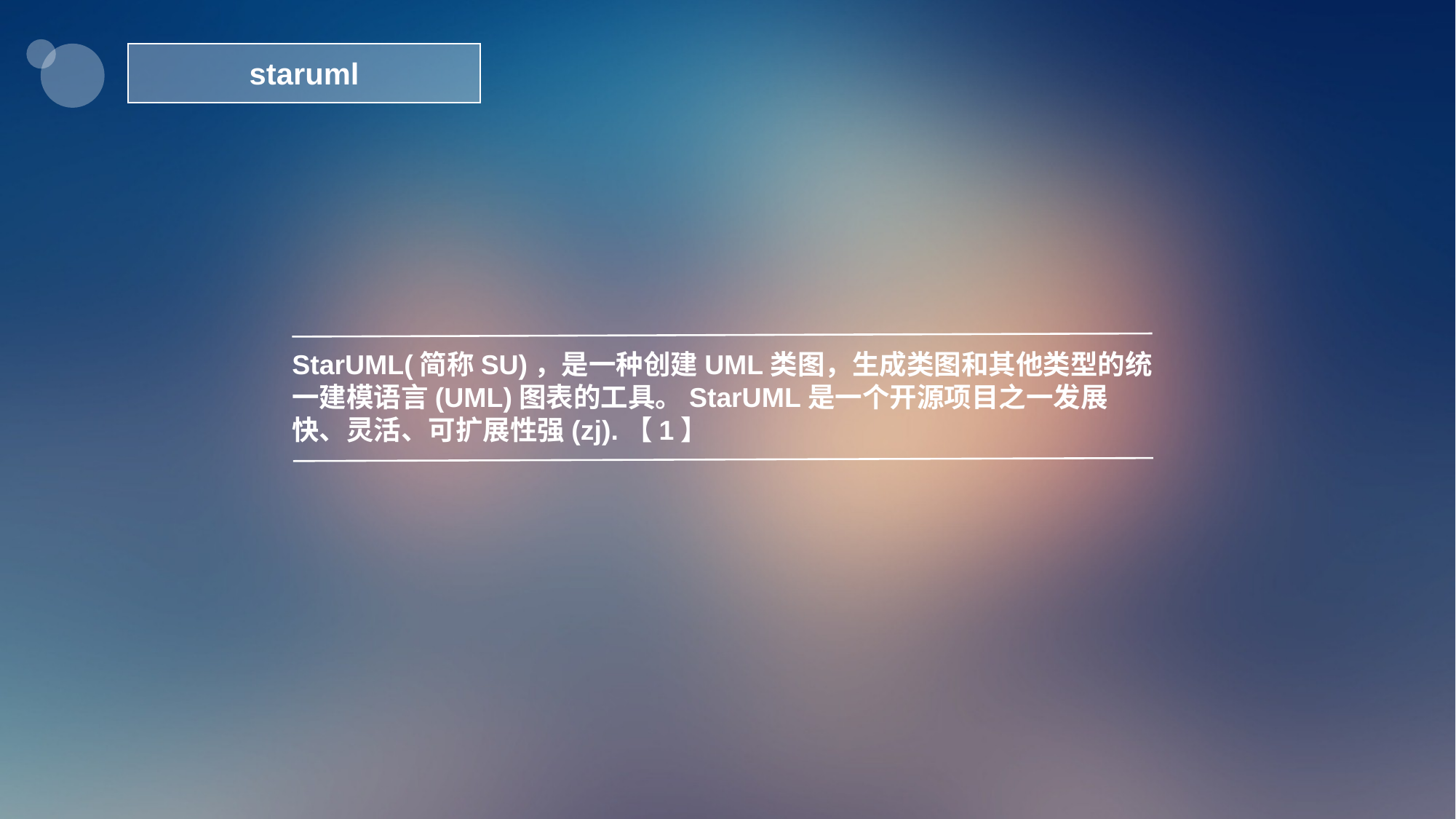

staruml
StarUML(简称SU)，是一种创建UML类图，生成类图和其他类型的统一建模语言(UML)图表的工具。StarUML是一个开源项目之一发展快、灵活、可扩展性强(zj).【1】